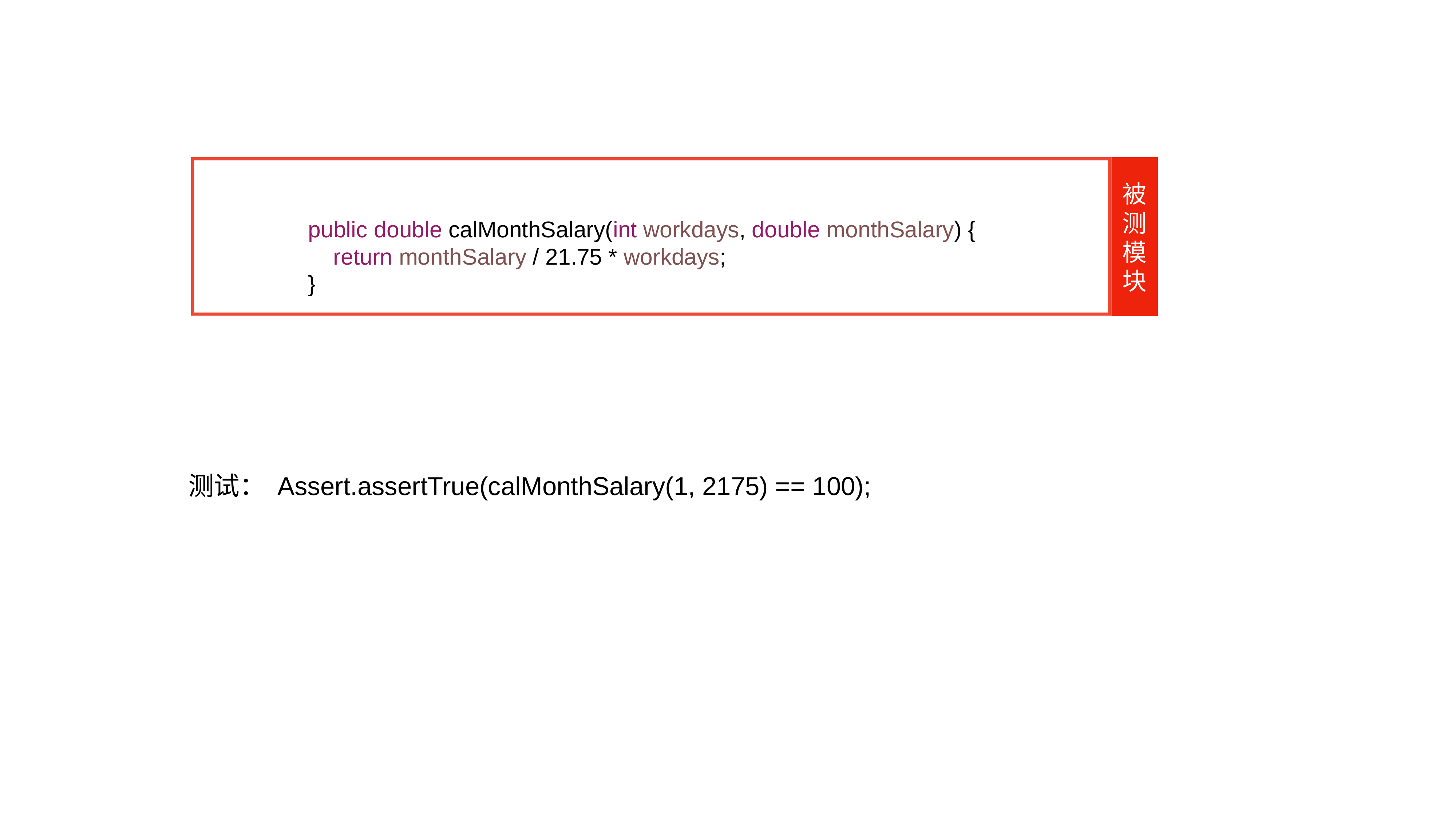

被测模块

    public double calMonthSalary(int workdays, double monthSalary) {
        return monthSalary / 21.75 * workdays;
    }
测试： Assert.assertTrue(calMonthSalary(1, 2175) == 100);